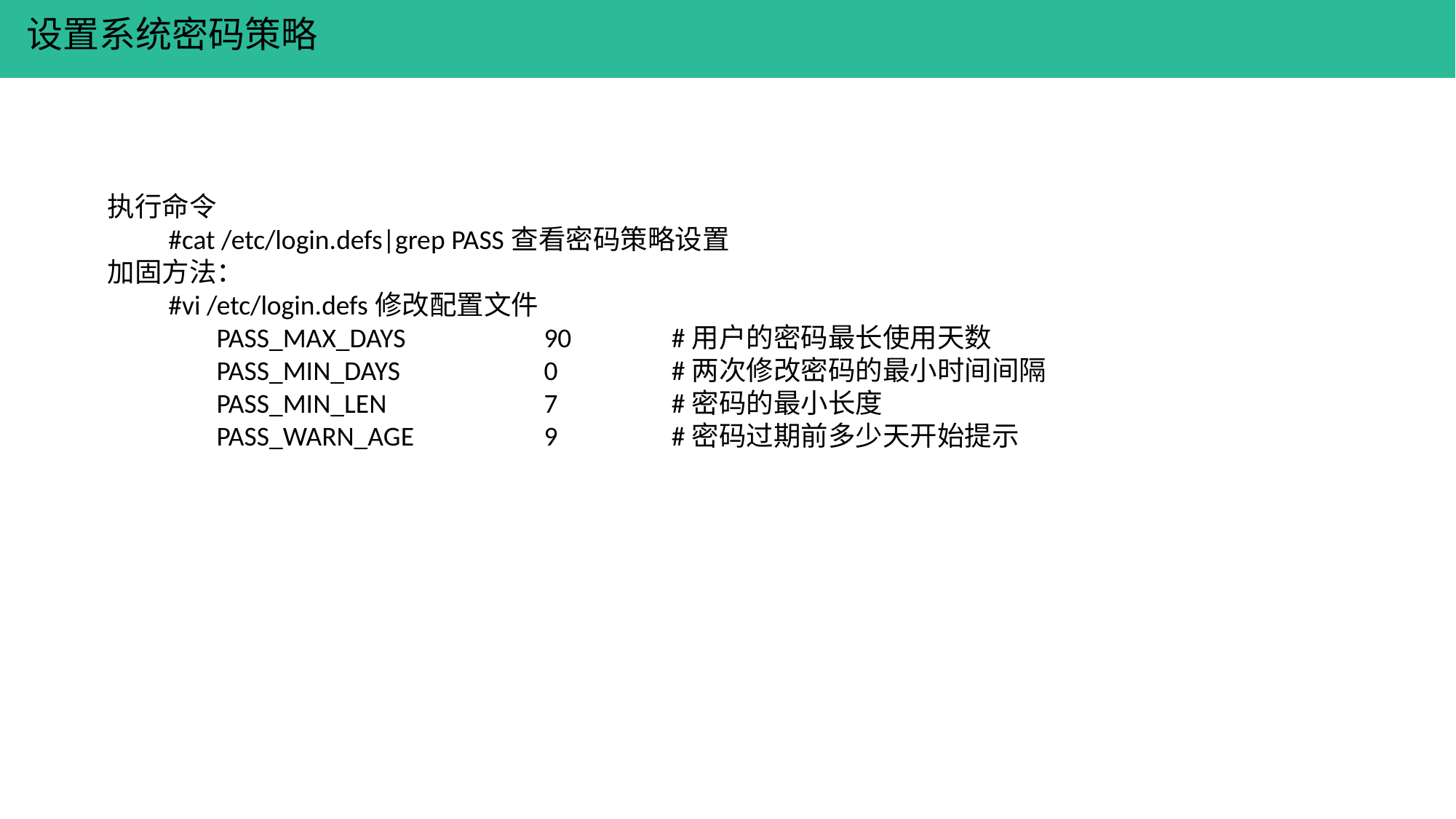

设置系统密码策略
执行命令
　　#cat /etc/login.defs|grep PASS查看密码策略设置
加固方法：
　　#vi /etc/login.defs修改配置文件
	PASS_MAX_DAYS		90	   #用户的密码最长使用天数
	PASS_MIN_DAYS		0	   #两次修改密码的最小时间间隔
	PASS_MIN_LEN		7	   #密码的最小长度
	PASS_WARN_AGE		9	   #密码过期前多少天开始提示